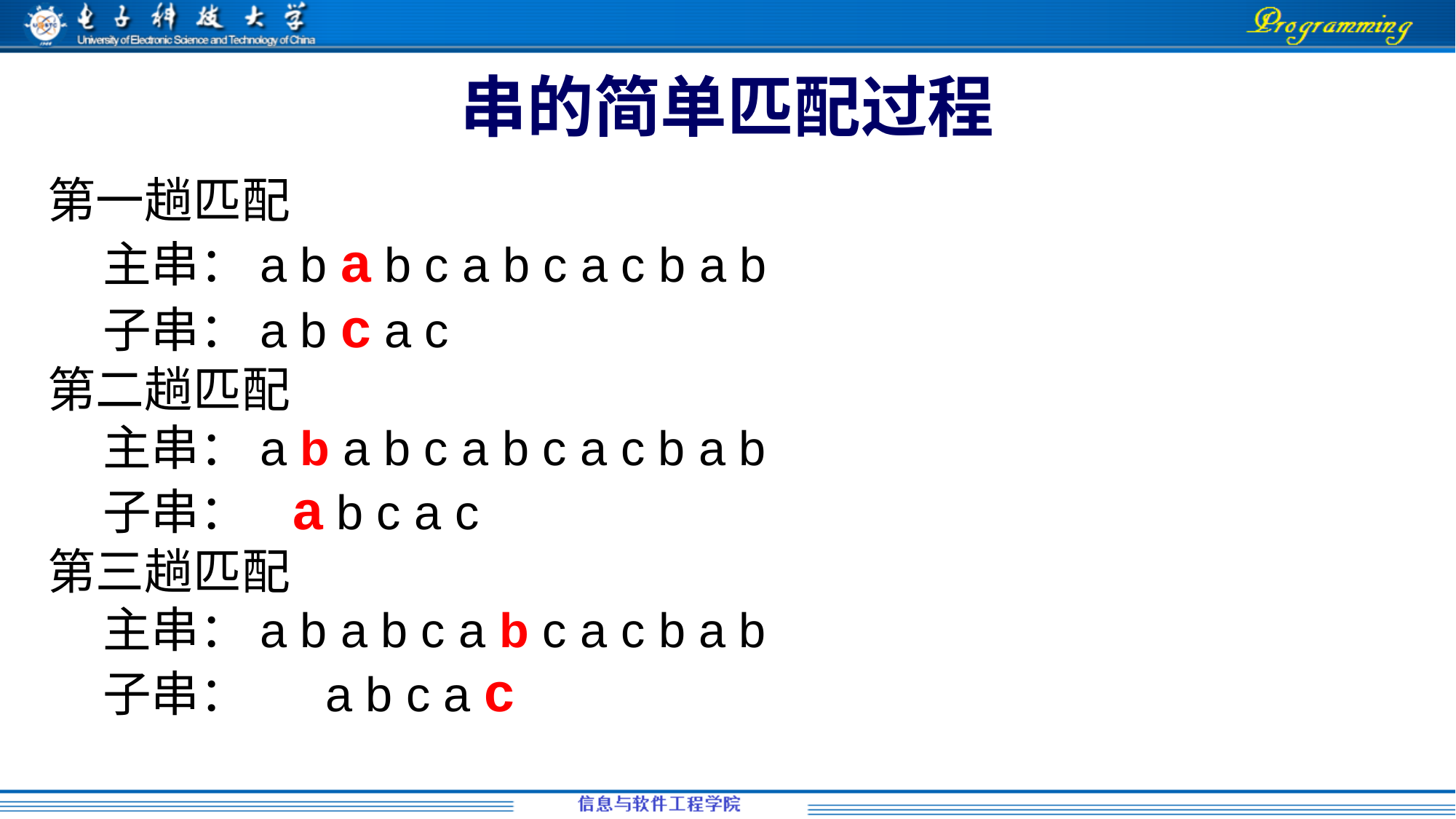

# 串的简单匹配过程
第一趟匹配
    主串：a b a b c a b c a c b a b
    子串：a b c a c
第二趟匹配
    主串：a b a b c a b c a c b a b
    子串：   a b c a c
第三趟匹配
    主串：a b a b c a b c a c b a b
    子串：      a b c a c